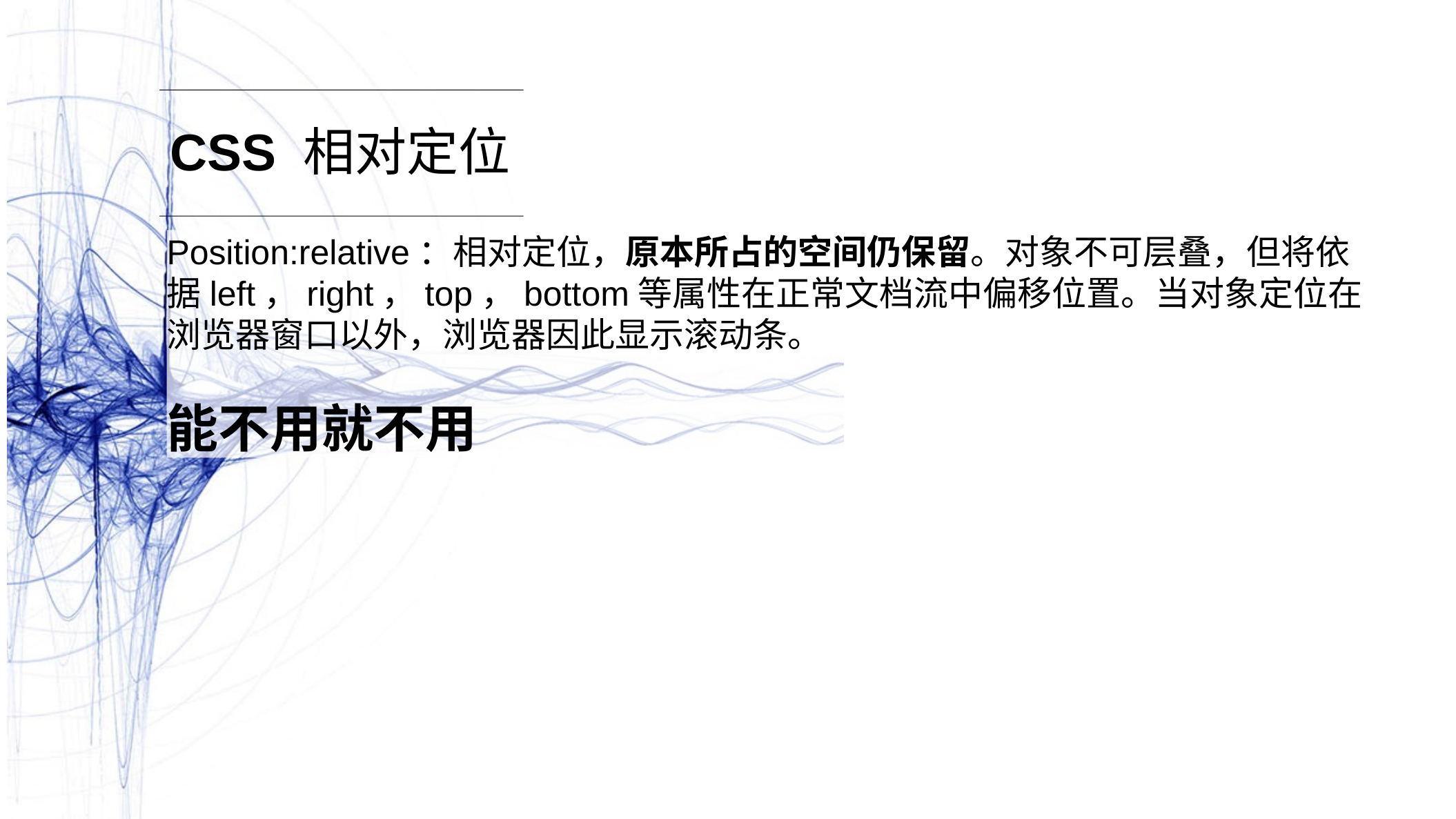

CSS 相对定位

Position:relative：相对定位，原本所占的空间仍保留。对象不可层叠，但将依据left，right，top，bottom等属性在正常文档流中偏移位置。当对象定位在浏览器窗口以外，浏览器因此显示滚动条。

能不用就不用